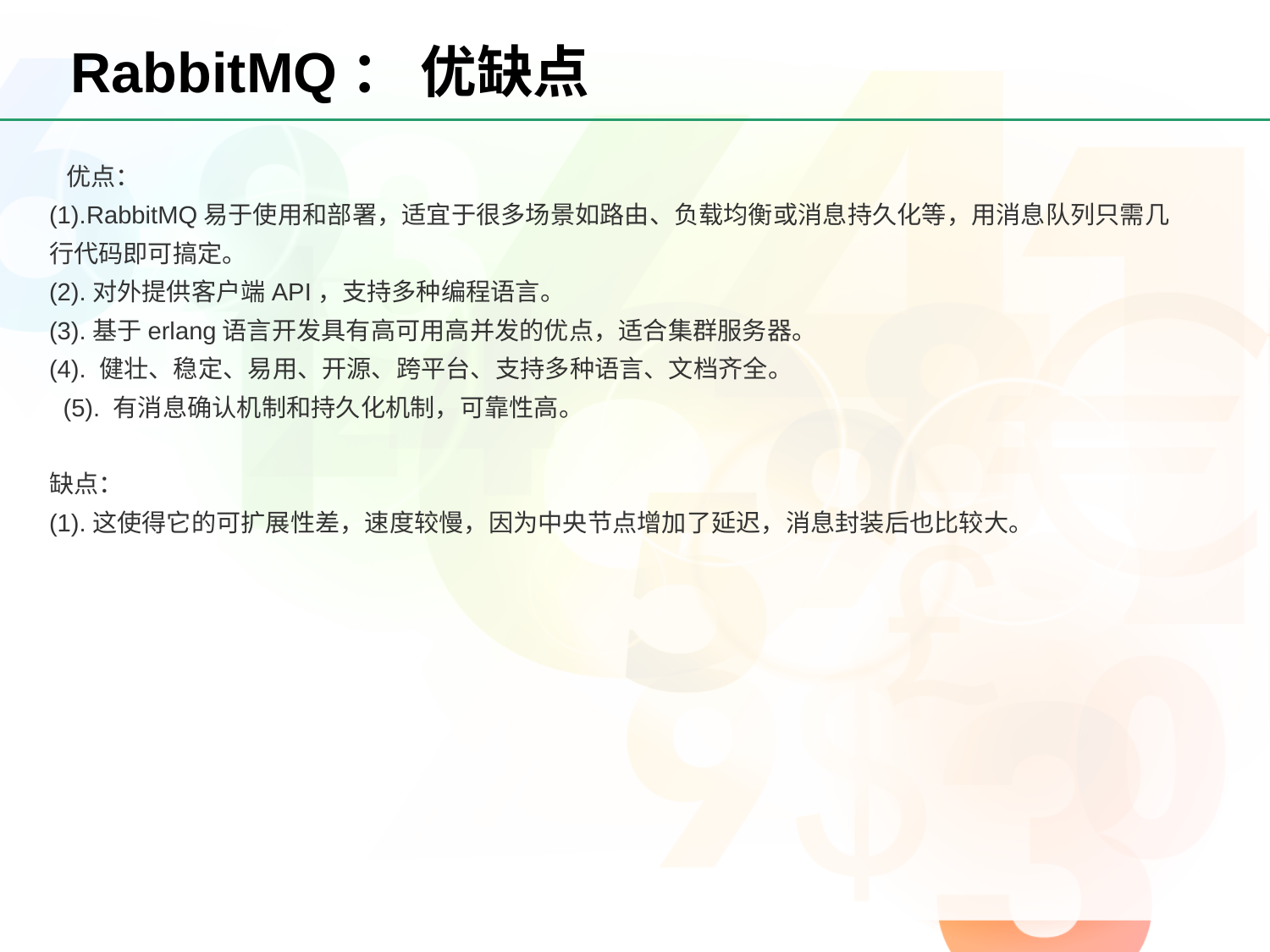

# RabbitMQ： 优缺点
  优点：
(1).RabbitMQ易于使用和部署，适宜于很多场景如路由、负载均衡或消息持久化等，用消息队列只需几行代码即可搞定。
(2).对外提供客户端API，支持多种编程语言。
(3).基于erlang语言开发具有高可用高并发的优点，适合集群服务器。
(4). 健壮、稳定、易用、开源、跨平台、支持多种语言、文档齐全。
  (5). 有消息确认机制和持久化机制，可靠性高。

缺点：
(1).这使得它的可扩展性差，速度较慢，因为中央节点增加了延迟，消息封装后也比较大。